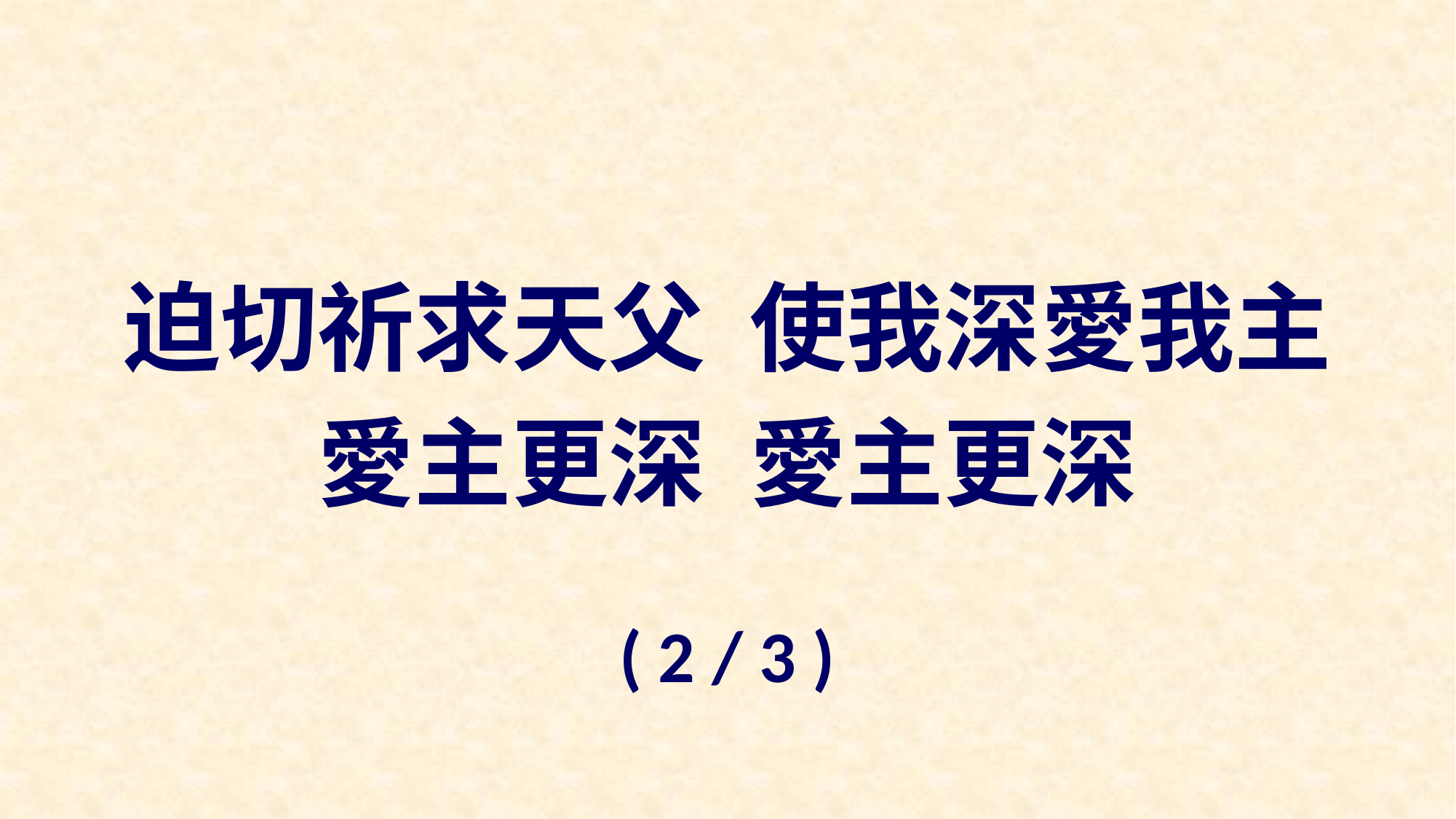

迫切祈求天父  使我深愛我主
愛主更深  愛主更深
( 2 / 3 )